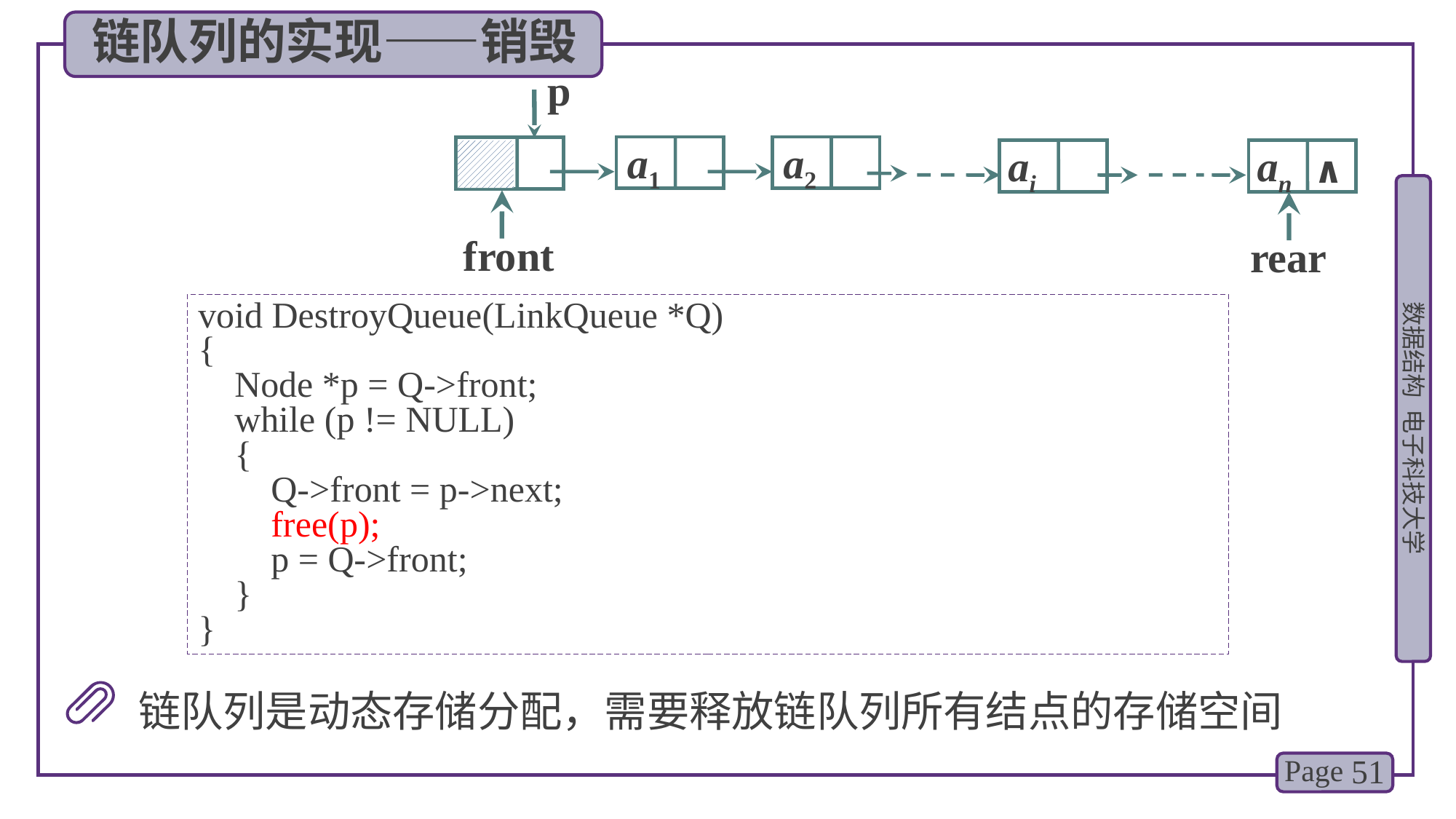

链队列的实现——销毁

p

a1

a2

ai

an

∧

front

rear
void DestroyQueue(LinkQueue *Q)
{
    Node *p = Q->front;
    while (p != NULL)
    {
        Q->front = p->next;
        free(p);
        p = Q->front;
    }
}
链队列是动态存储分配，需要释放链队列所有结点的存储空间